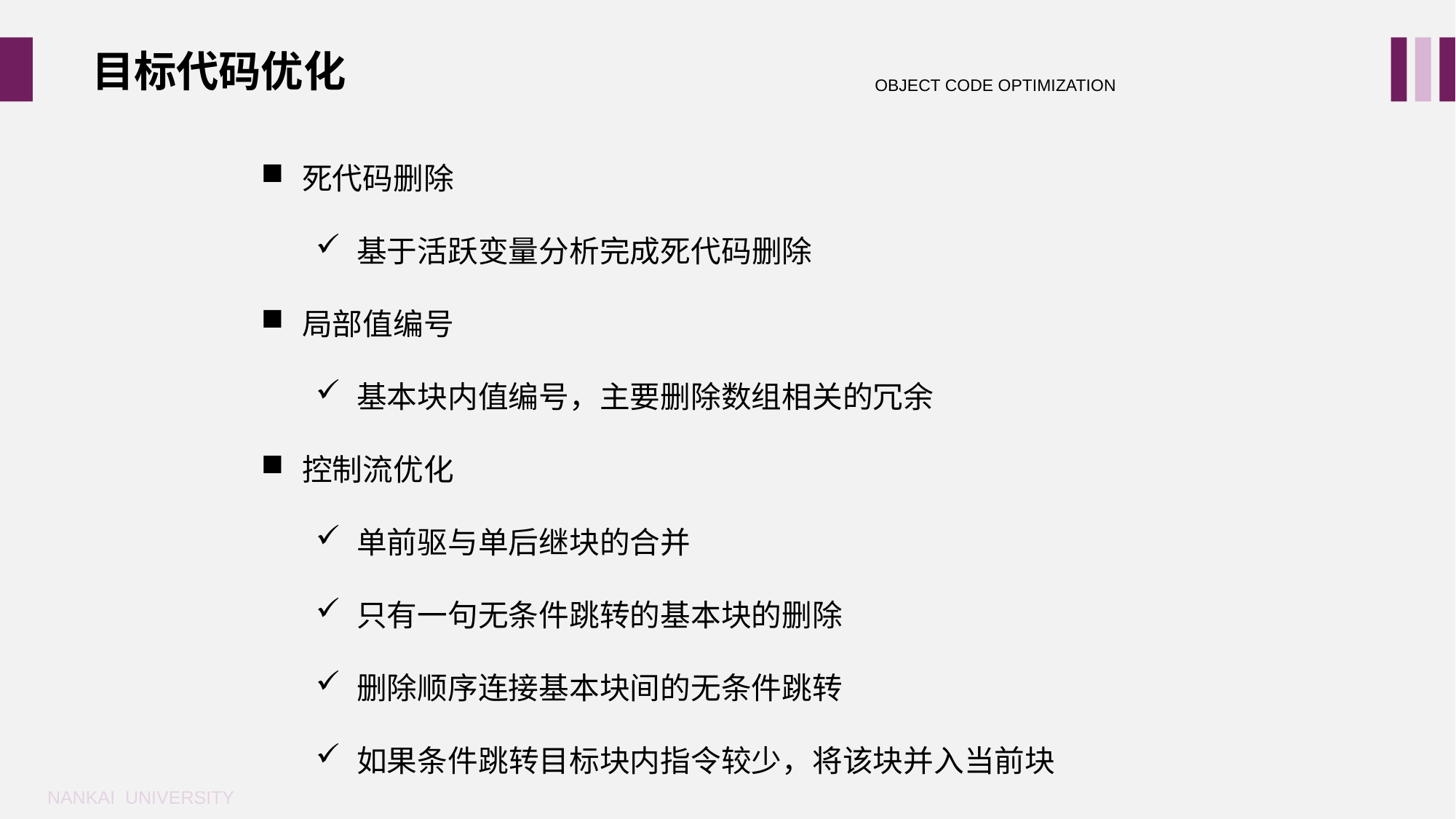

目标代码优化
OBJECT CODE OPTIMIZATION
死代码删除
基于活跃变量分析完成死代码删除
局部值编号
基本块内值编号，主要删除数组相关的冗余
控制流优化
单前驱与单后继块的合并
只有一句无条件跳转的基本块的删除
删除顺序连接基本块间的无条件跳转
如果条件跳转目标块内指令较少，将该块并入当前块